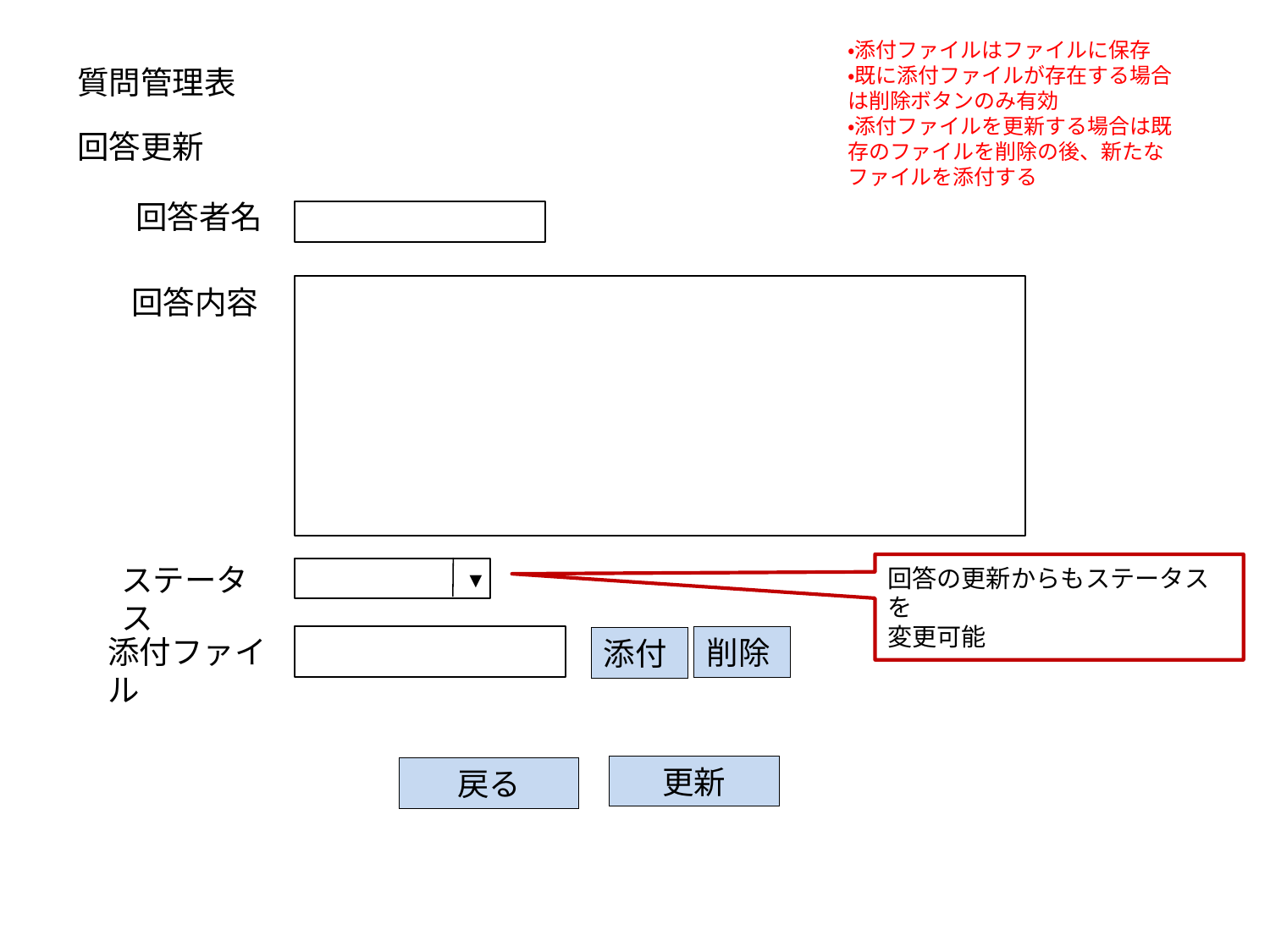

・添付ファイルはファイルに保存
・既に添付ファイルが存在する場合は削除ボタンのみ有効
・添付ファイルを更新する場合は既存のファイルを削除の後、新たなファイルを添付する
質問管理表
回答更新
回答者名

回答内容

ステータス
回答の更新からもステータスを
変更可能

▼
添付ファイル

削除
添付
更新
戻る